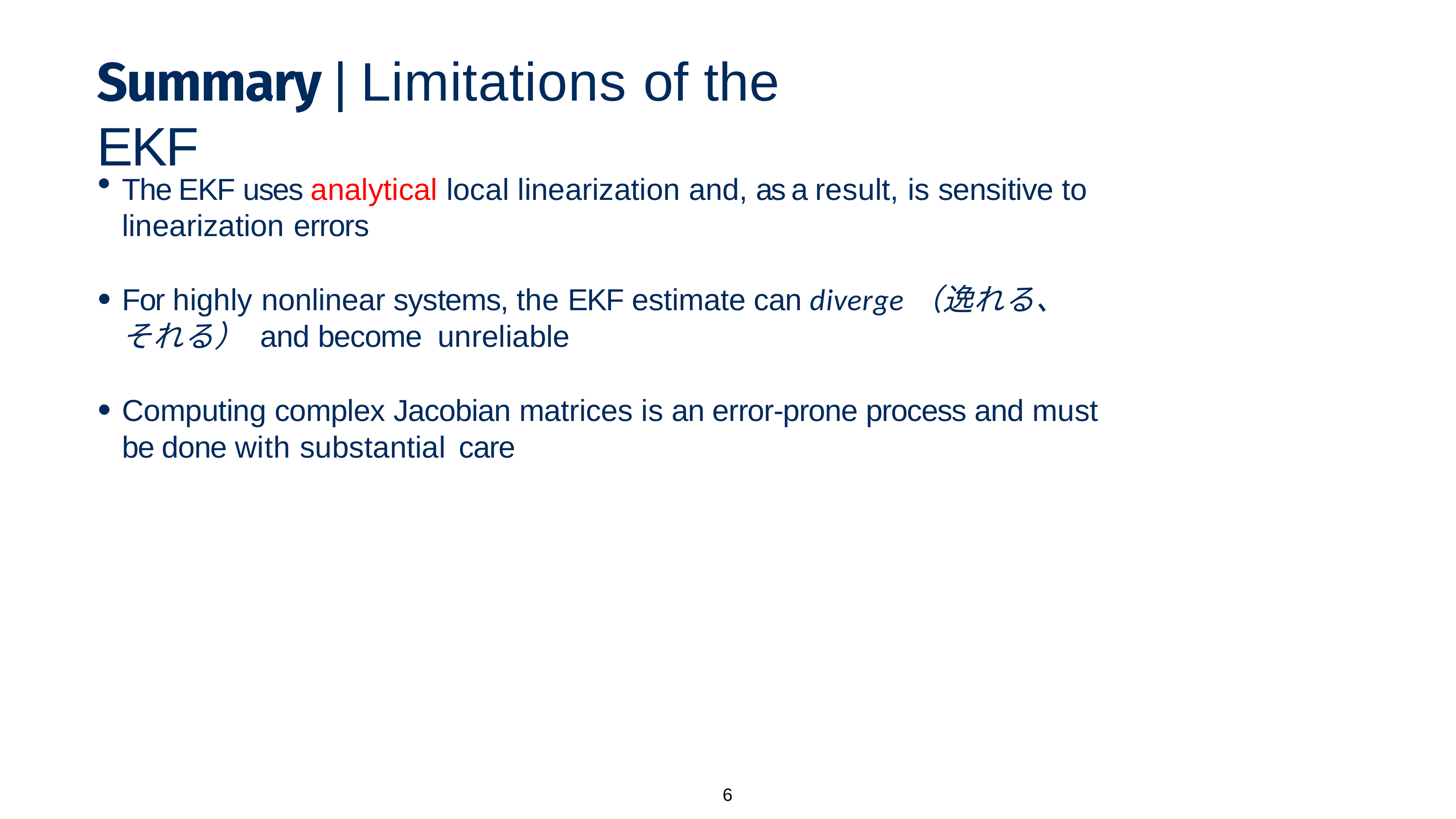

# Summary | Limitations of the EKF
The EKF uses analytical local linearization and, as a result, is sensitive to  linearization errors

For highly nonlinear systems, the EKF estimate can diverge（逸れる、それる） and become  unreliable

Computing complex Jacobian matrices is an error-prone process and must  be done with substantial care
6